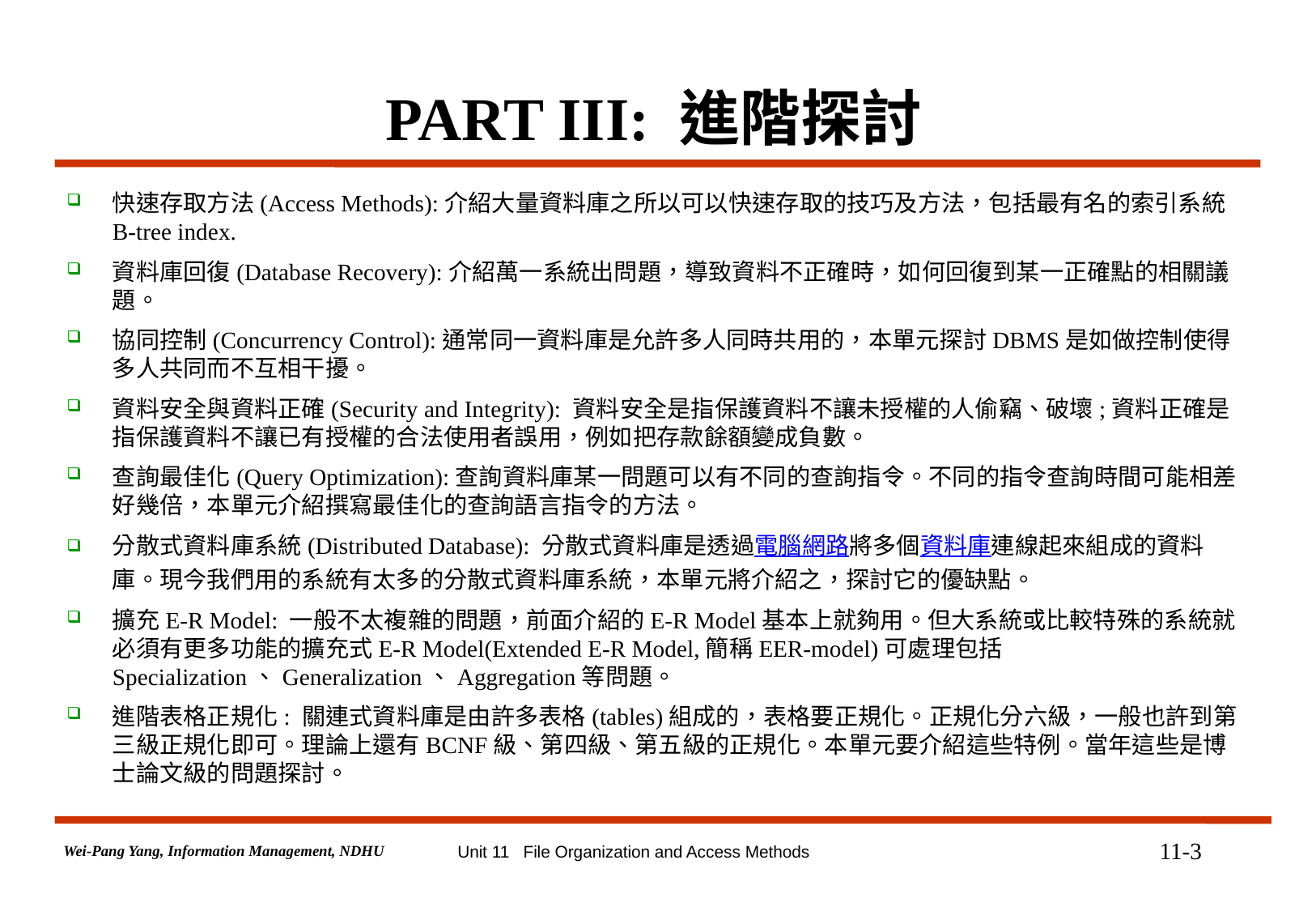

# PART III: 進階探討
快速存取方法(Access Methods):介紹大量資料庫之所以可以快速存取的技巧及方法，包括最有名的索引系統 B-tree index.
資料庫回復(Database Recovery):介紹萬一系統出問題，導致資料不正確時，如何回復到某一正確點的相關議題。
協同控制(Concurrency Control):通常同一資料庫是允許多人同時共用的，本單元探討DBMS是如做控制使得多人共同而不互相干擾。
資料安全與資料正確(Security and Integrity): 資料安全是指保護資料不讓未授權的人偷竊、破壞;資料正確是指保護資料不讓已有授權的合法使用者誤用，例如把存款餘額變成負數。
查詢最佳化(Query Optimization):查詢資料庫某一問題可以有不同的查詢指令。不同的指令查詢時間可能相差好幾倍，本單元介紹撰寫最佳化的查詢語言指令的方法。
分散式資料庫系統(Distributed Database): 分散式資料庫是透過電腦網路將多個資料庫連線起來組成的資料庫。現今我們用的系統有太多的分散式資料庫系統，本單元將介紹之，探討它的優缺點。
擴充E-R Model: 一般不太複雜的問題，前面介紹的E-R Model基本上就夠用。但大系統或比較特殊的系統就必須有更多功能的擴充式E-R Model(Extended E-R Model,簡稱EER-model)可處理包括Specialization、Generalization、Aggregation等問題。
進階表格正規化: 關連式資料庫是由許多表格(tables)組成的，表格要正規化。正規化分六級，一般也許到第三級正規化即可。理論上還有BCNF級、第四級、第五級的正規化。本單元要介紹這些特例。當年這些是博士論文級的問題探討。